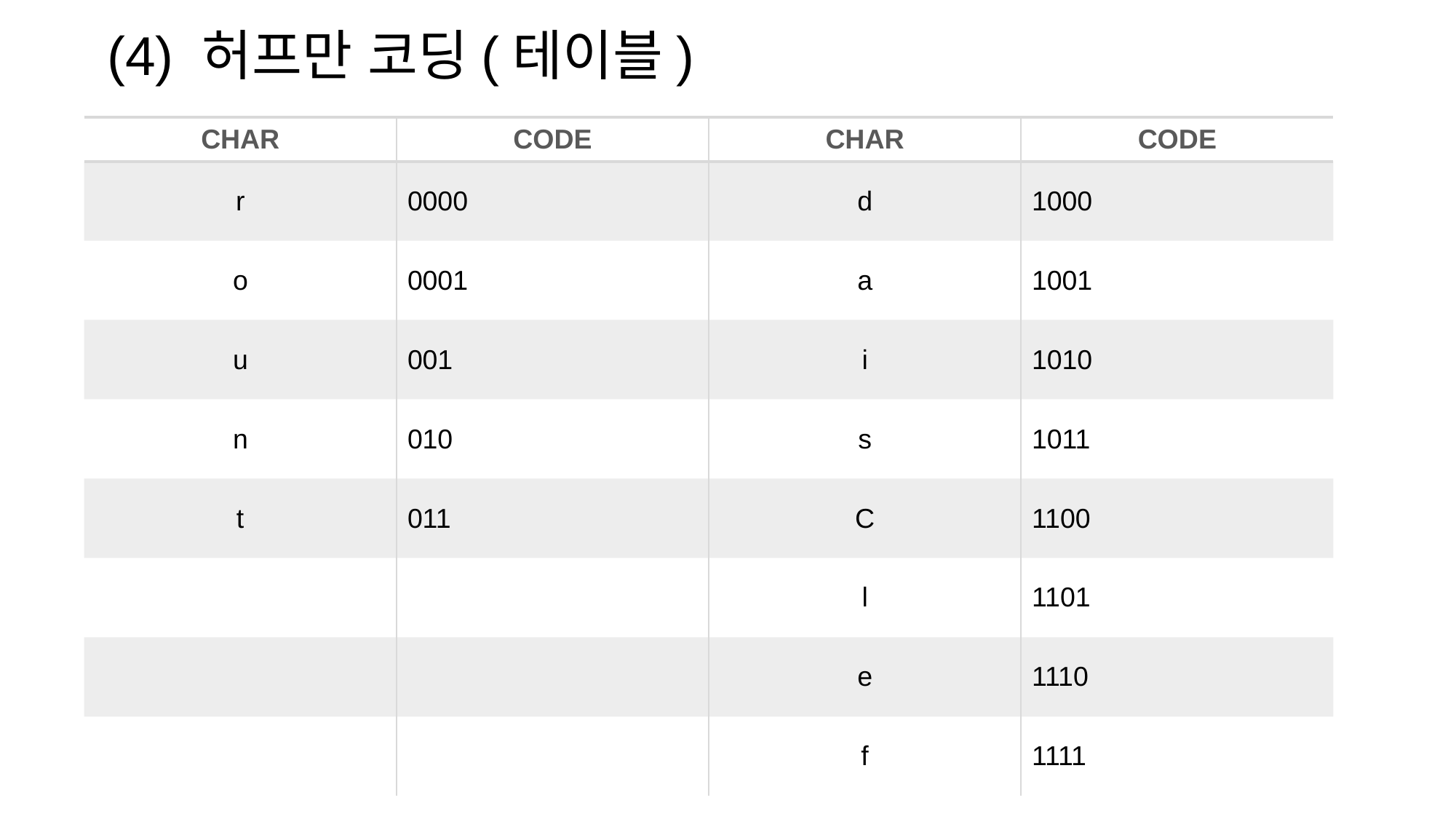

# (4) 허프만 코딩(테이블)
| CHAR | CODE | CHAR | CODE |
| --- | --- | --- | --- |
| r | 0000 | d | 1000 |
| o | 0001 | a | 1001 |
| u | 001 | i | 1010 |
| n | 010 | s | 1011 |
| t | 011 | C | 1100 |
|  |  | l | 1101 |
|  |  | e | 1110 |
|  |  | f | 1111 |